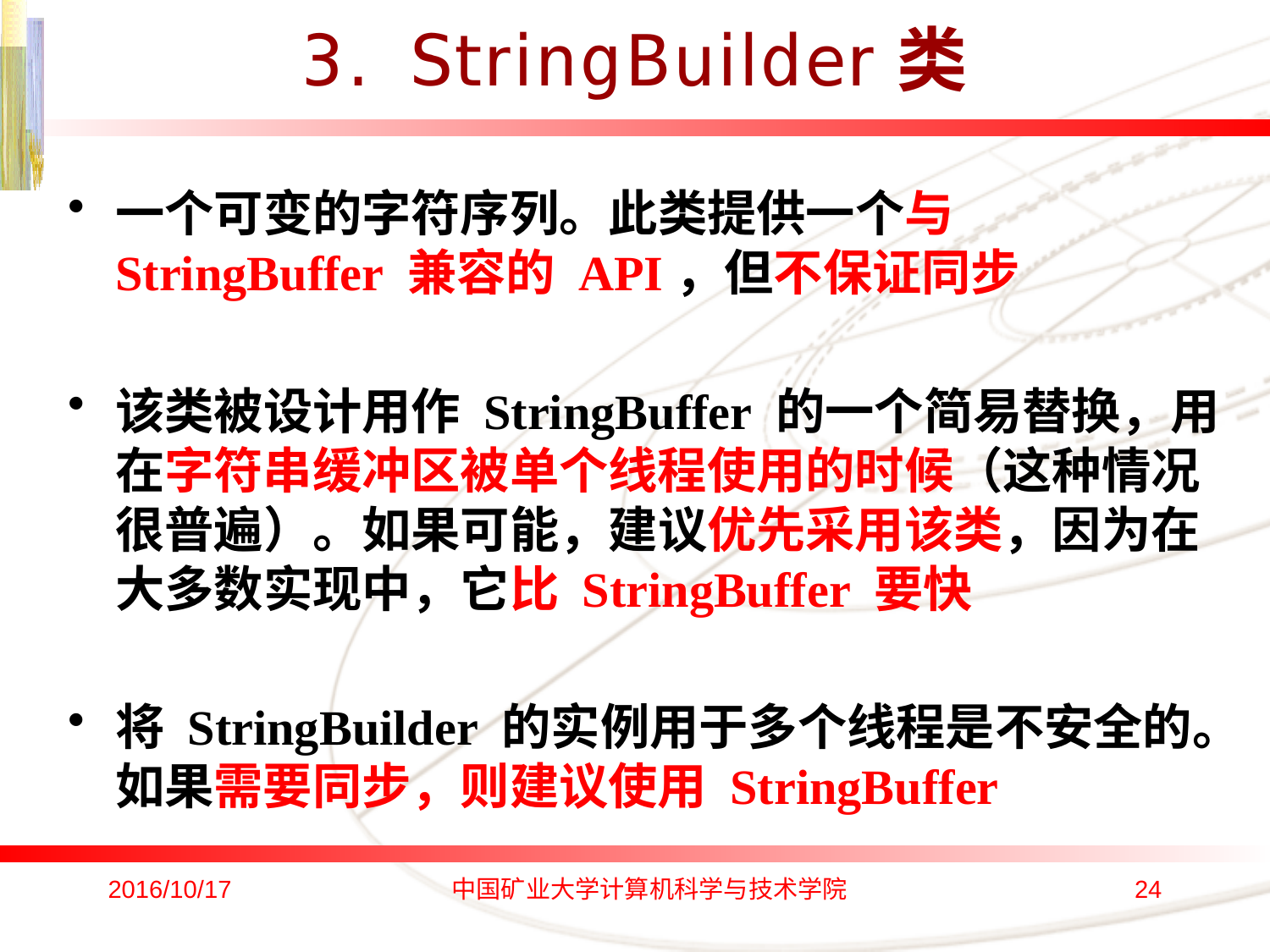

# 3.  StringBuilder类
一个可变的字符序列。此类提供一个与 StringBuffer 兼容的 API，但不保证同步

该类被设计用作 StringBuffer 的一个简易替换，用在字符串缓冲区被单个线程使用的时候（这种情况很普遍）。如果可能，建议优先采用该类，因为在大多数实现中，它比 StringBuffer 要快

将 StringBuilder 的实例用于多个线程是不安全的。如果需要同步，则建议使用 StringBuffer
2016/10/17
中国矿业大学计算机科学与技术学院
24